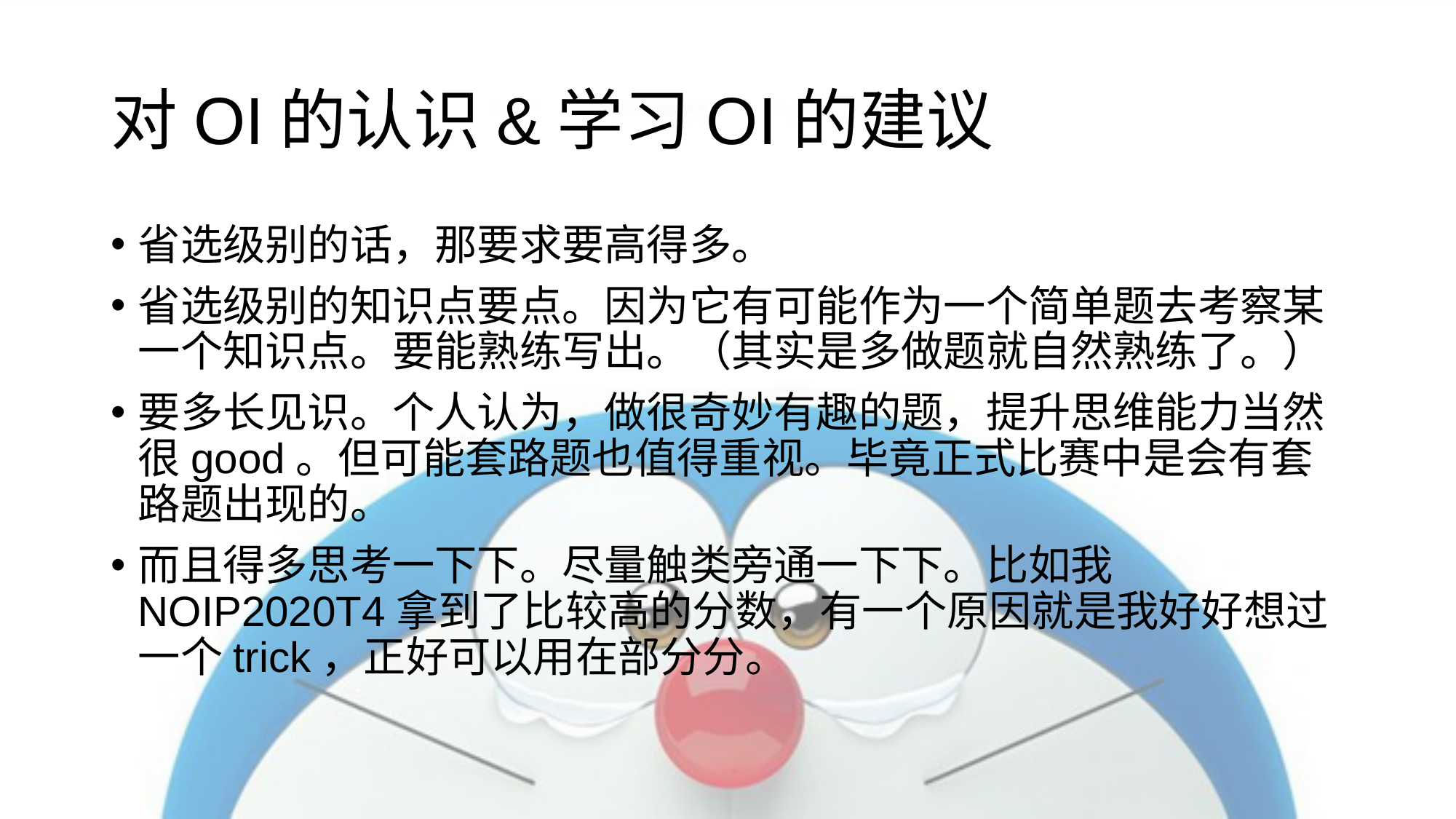

# 对OI的认识&学习OI的建议
省选级别的话，那要求要高得多。
省选级别的知识点要点。因为它有可能作为一个简单题去考察某一个知识点。要能熟练写出。（其实是多做题就自然熟练了。）
要多长见识。个人认为，做很奇妙有趣的题，提升思维能力当然很good。但可能套路题也值得重视。毕竟正式比赛中是会有套路题出现的。
而且得多思考一下下。尽量触类旁通一下下。比如我NOIP2020T4拿到了比较高的分数，有一个原因就是我好好想过一个trick，正好可以用在部分分。